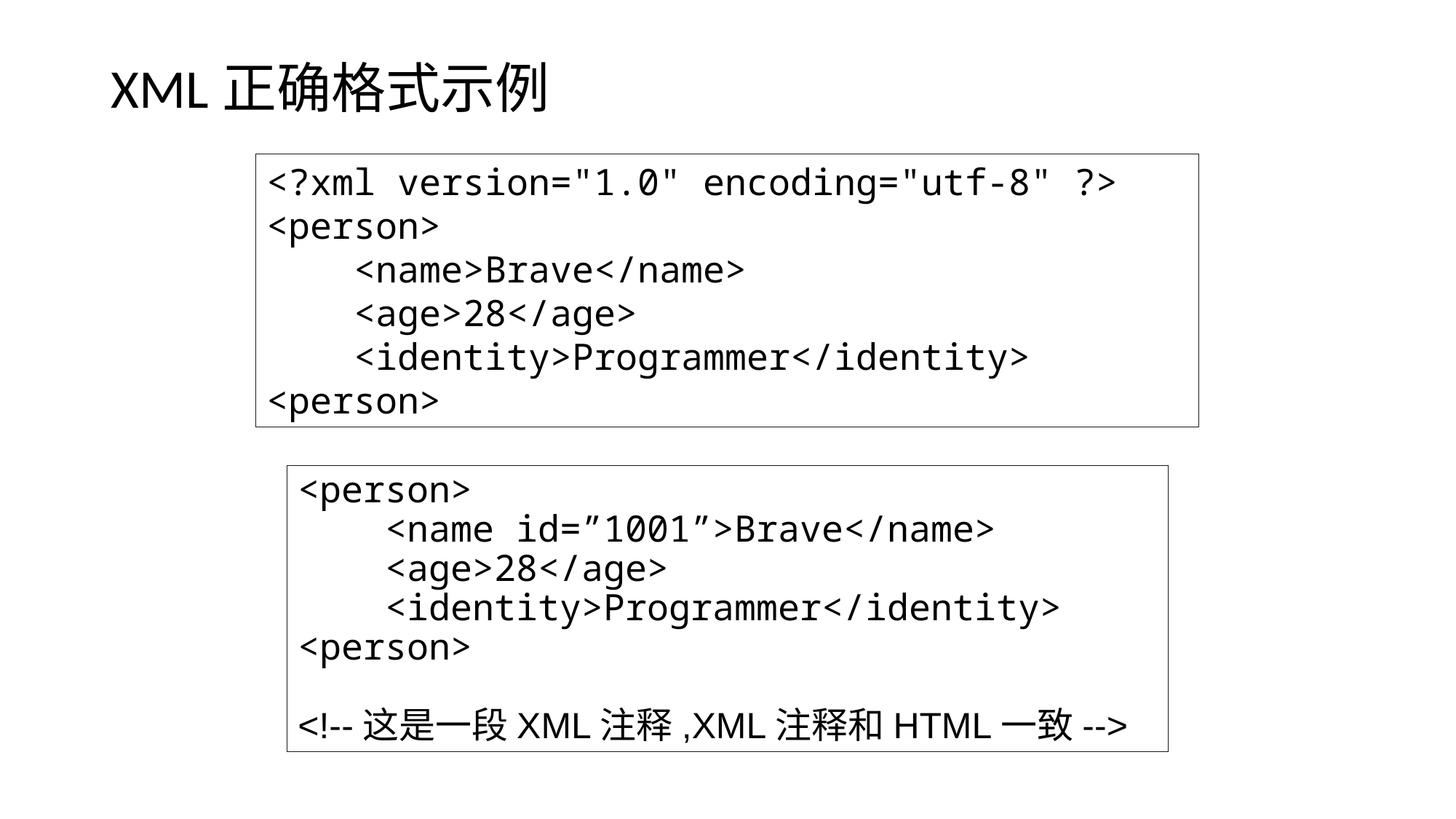

# XML正确格式示例
<?xml version="1.0" encoding="utf-8" ?>
<person>
    <name>Brave</name>
    <age>28</age>
    <identity>Programmer</identity>
<person>

<person>
    <name id=”1001”>Brave</name>
    <age>28</age>
    <identity>Programmer</identity>
<person>

<!--这是一段XML注释,XML注释和HTML一致-->